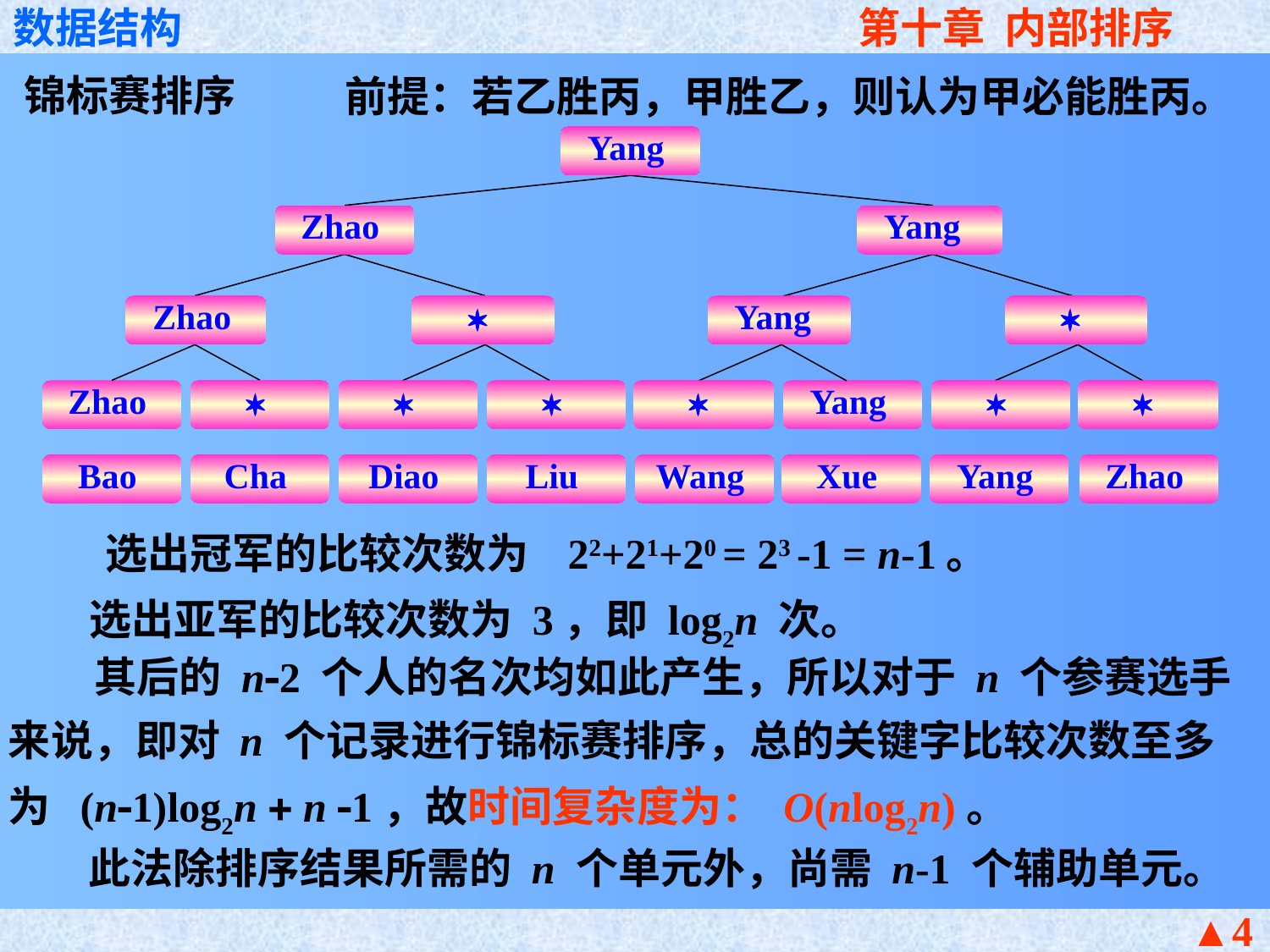

前提：若乙胜丙，甲胜乙，则认为甲必能胜丙。
锦标赛排序
Bao
Cha
Diao
Liu
Wang
Xue
Yang
Bao
Cha
Liu
Zhao
Diao
Wang
Xue
Yang
Cha
Zhao
Bao
Liu
∗
Diao
Yang
Wang
Xue
∗
Zhao
Cha
Liu
Bao
Diao
Yang
Xue
Wang
∗
∗
∗
∗
∗
∗
Bao
Cha
Diao
Liu
Wang
Xue
Yang
Zhao
        选出冠军的比较次数为   22+21+20 = 23 -1 = n-1。
        选出亚军的比较次数为 3，即 log2n 次。
        其后的 n−2 个人的名次均如此产生，所以对于 n 个参赛选手
来说，即对 n 个记录进行锦标赛排序，总的关键字比较次数至多
为  (n−1)log2n + n −1，故时间复杂度为： O(nlog2n)。
        此法除排序结果所需的 n 个单元外，尚需 n-1 个辅助单元。
▲4